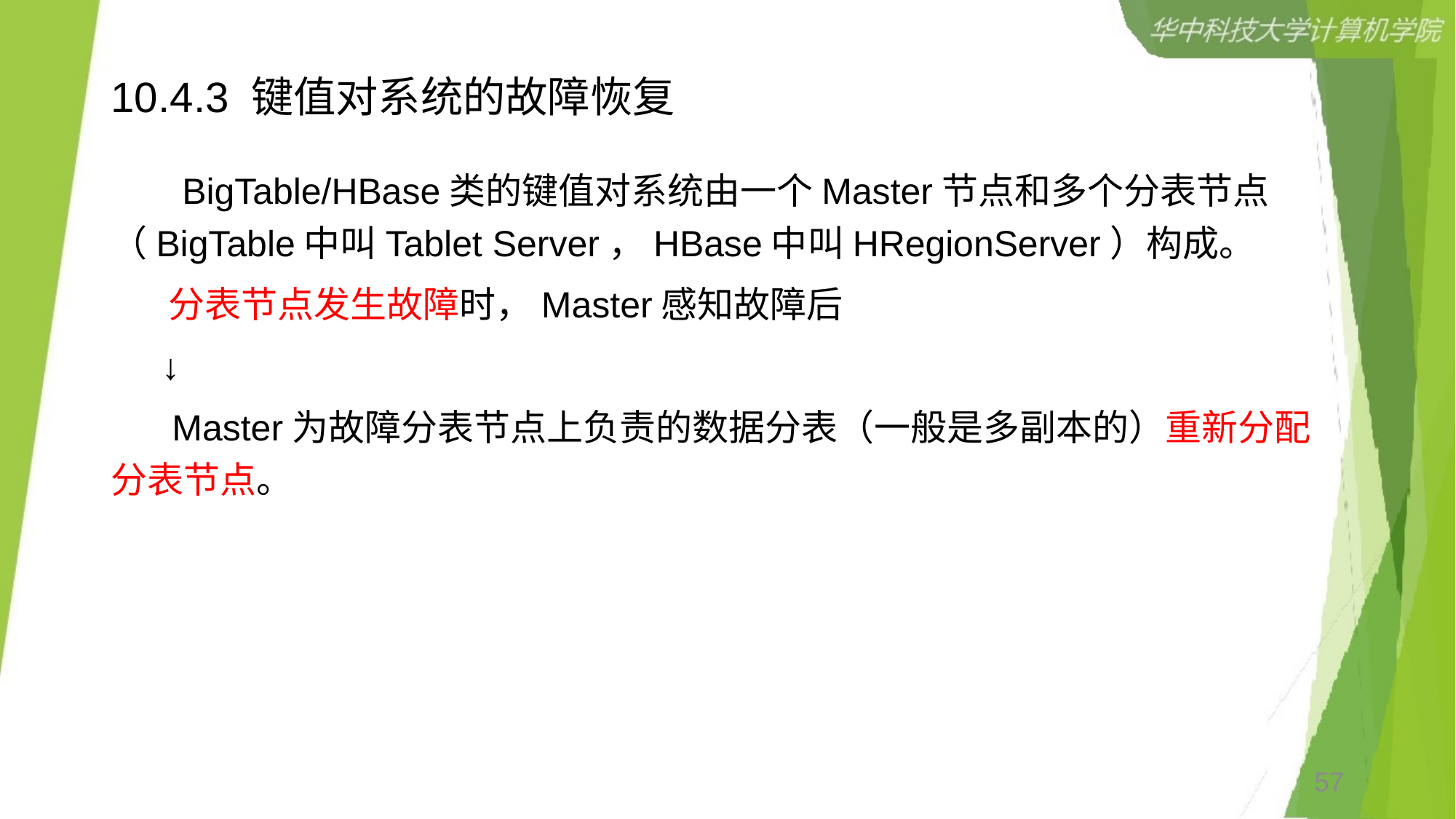

# 10.4.3 键值对系统的故障恢复
       BigTable/HBase类的键值对系统由一个Master节点和多个分表节点（BigTable中叫Tablet Server，HBase中叫HRegionServer）构成。
      分表节点发生故障时，Master感知故障后
     ↓
      Master为故障分表节点上负责的数据分表（一般是多副本的）重新分配分表节点。

57